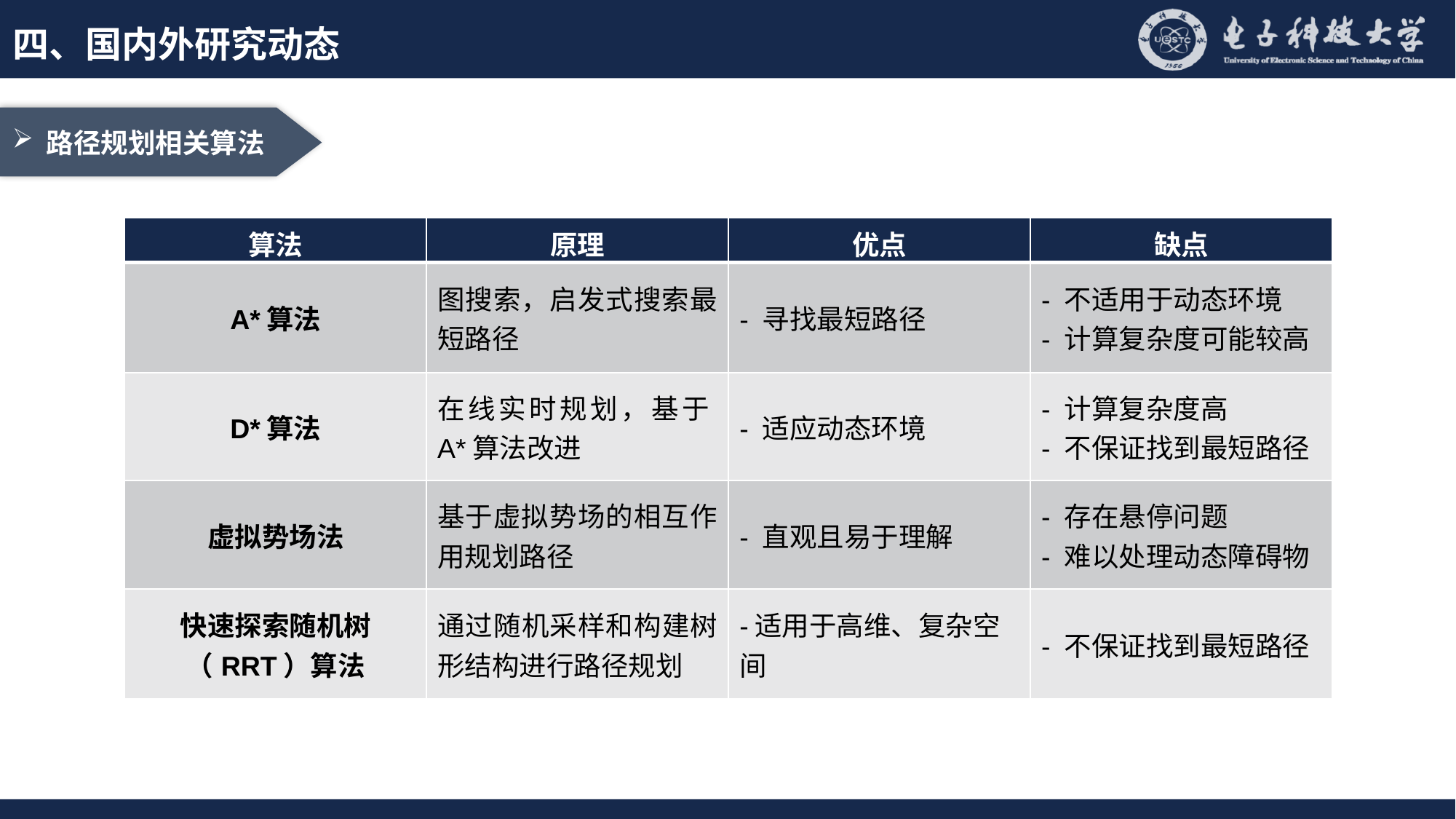

四、国内外研究动态

路径规划相关算法
| 算法 | 原理 | 优点 | 缺点 |
| --- | --- | --- | --- |
| A\*算法 | 图搜索，启发式搜索最短路径 | - 寻找最短路径 | - 不适用于动态环境 - 计算复杂度可能较高 |
| D\*算法 | 在线实时规划，基于A\*算法改进 | - 适应动态环境 | - 计算复杂度高 - 不保证找到最短路径 |
| 虚拟势场法 | 基于虚拟势场的相互作用规划路径 | - 直观且易于理解 | - 存在悬停问题 - 难以处理动态障碍物 |
| 快速探索随机树 （RRT）算法 | 通过随机采样和构建树形结构进行路径规划 | -适用于高维、复杂空间 | - 不保证找到最短路径 |